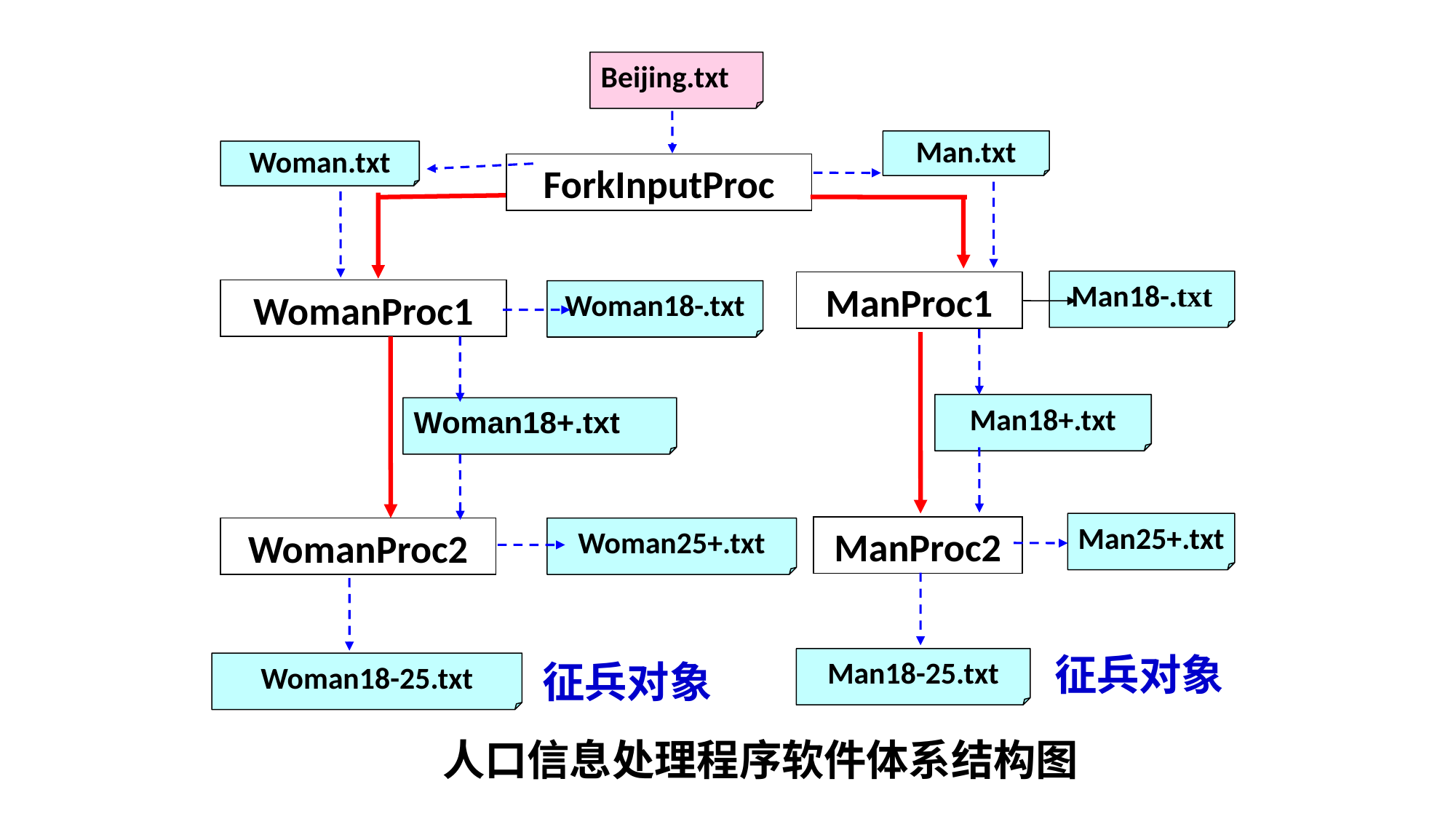

Beijing.txt

Man.txt
Woman.txt
ForkInputProc

Man18-.txt
ManProc1

WomanProc1

Woman18-.txt

Man18+.txt
Woman18+.txt

Man25+.txt
ManProc2

WomanProc2

Woman25+.txt

征兵对象
Man18-25.txt
征兵对象
Woman18-25.txt
人口信息处理程序软件体系结构图